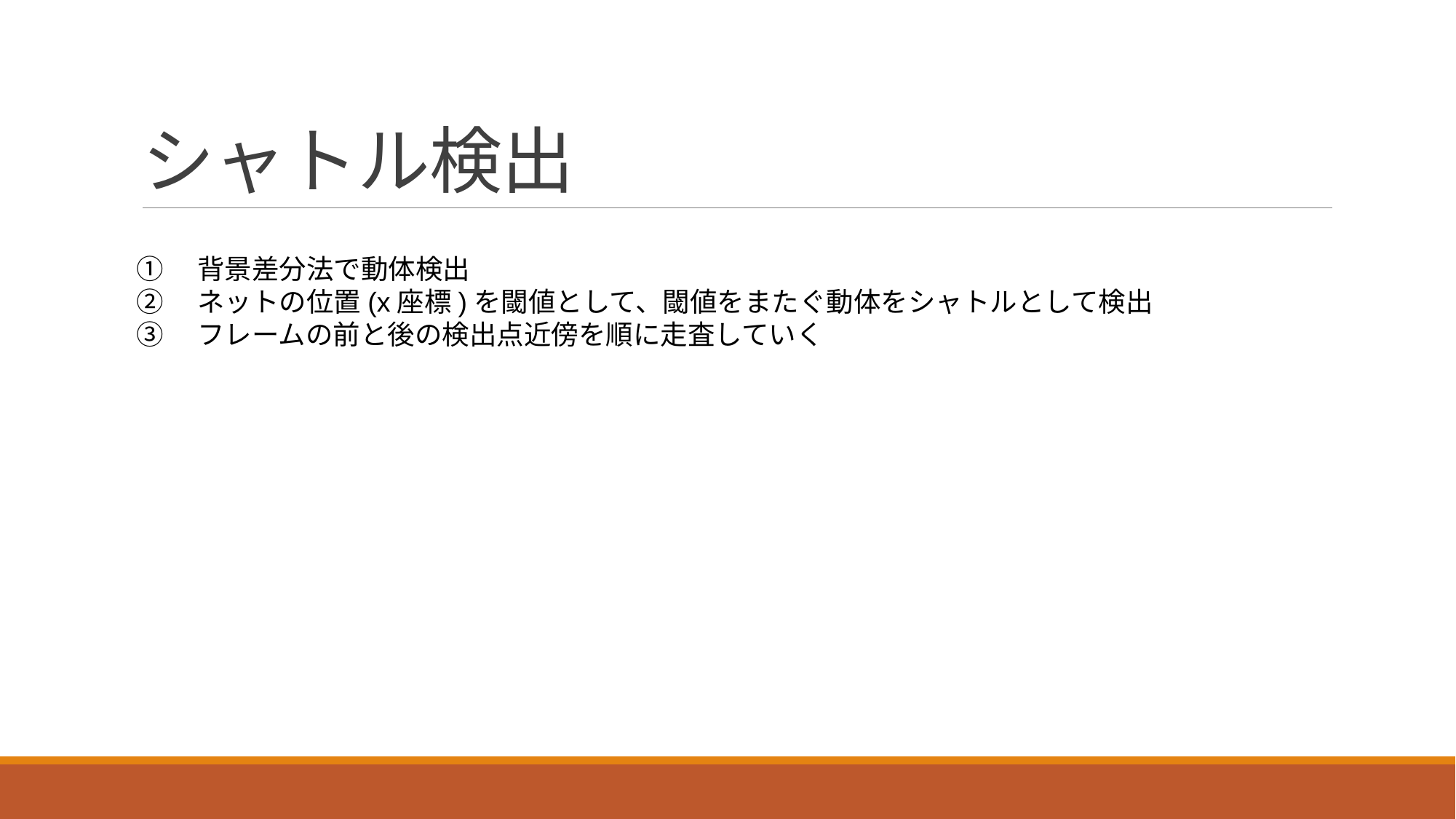

# シャトル検出
①　背景差分法で動体検出
②　ネットの位置(x座標)を閾値として、閾値をまたぐ動体をシャトルとして検出
③　フレームの前と後の検出点近傍を順に走査していく